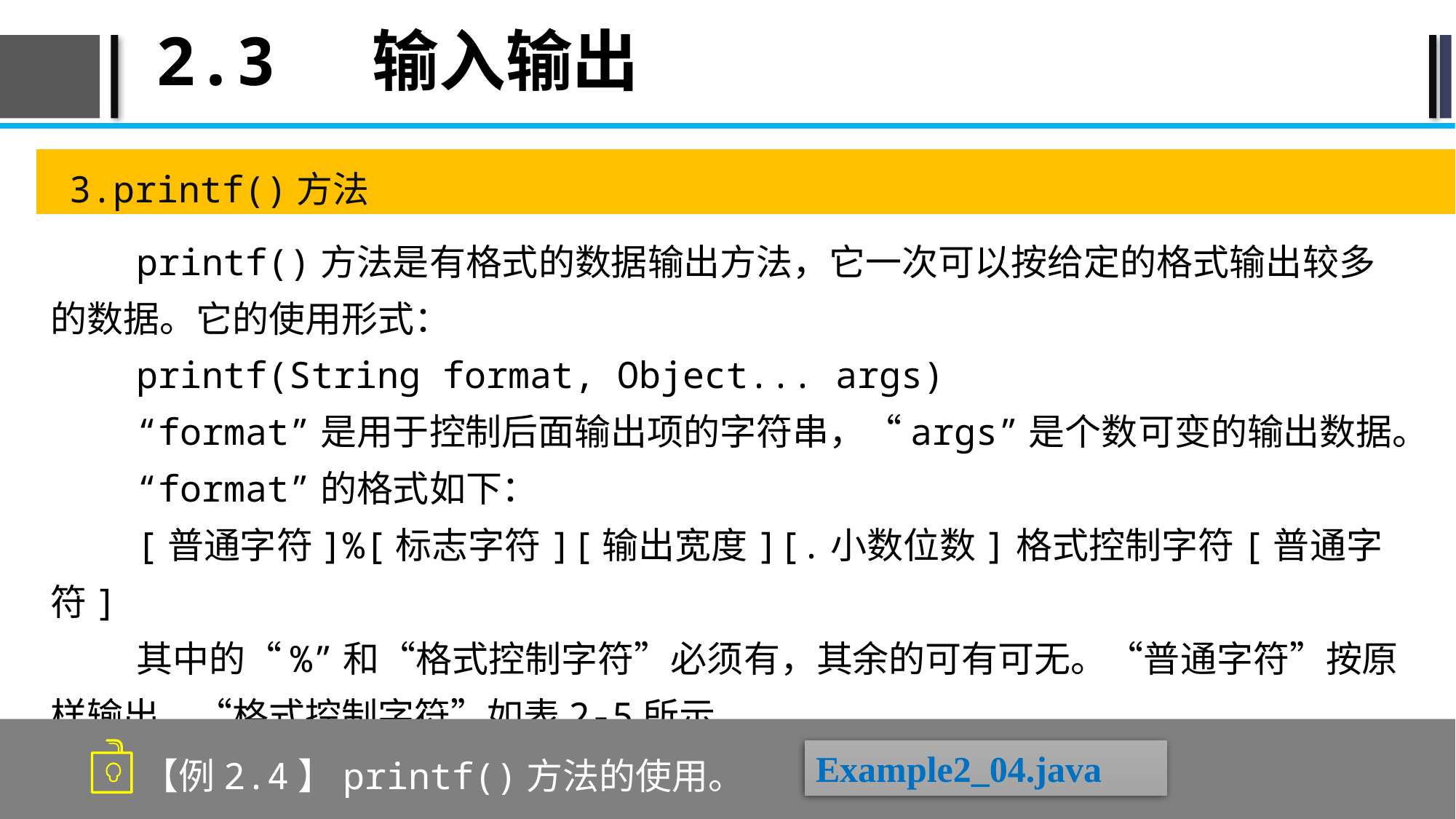

# 2.3  输入输出

3.printf()方法
printf()方法是有格式的数据输出方法，它一次可以按给定的格式输出较多的数据。它的使用形式：
printf(String format, Object... args)
“format”是用于控制后面输出项的字符串，“args”是个数可变的输出数据。
“format”的格式如下：
[普通字符]%[标志字符][输出宽度][.小数位数]格式控制字符[普通字符]
其中的“%”和“格式控制字符”必须有，其余的可有可无。“普通字符”按原样输出。“格式控制字符”如表2-5所示。

【例2.4】printf()方法的使用。

Example2_04.java